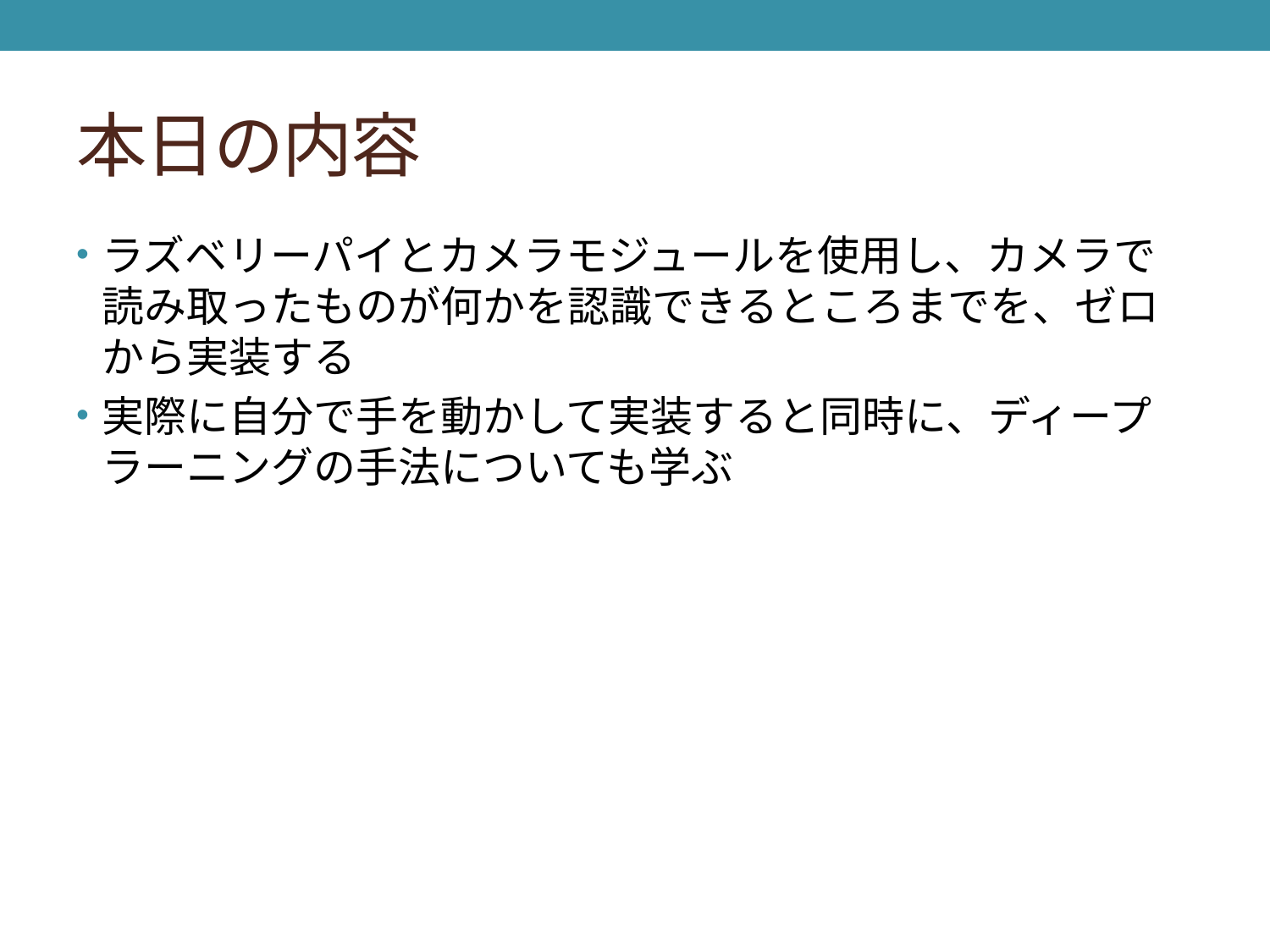

# 本日の内容
ラズベリーパイとカメラモジュールを使用し、カメラで読み取ったものが何かを認識できるところまでを、ゼロから実装する
実際に自分で手を動かして実装すると同時に、ディープラーニングの手法についても学ぶ